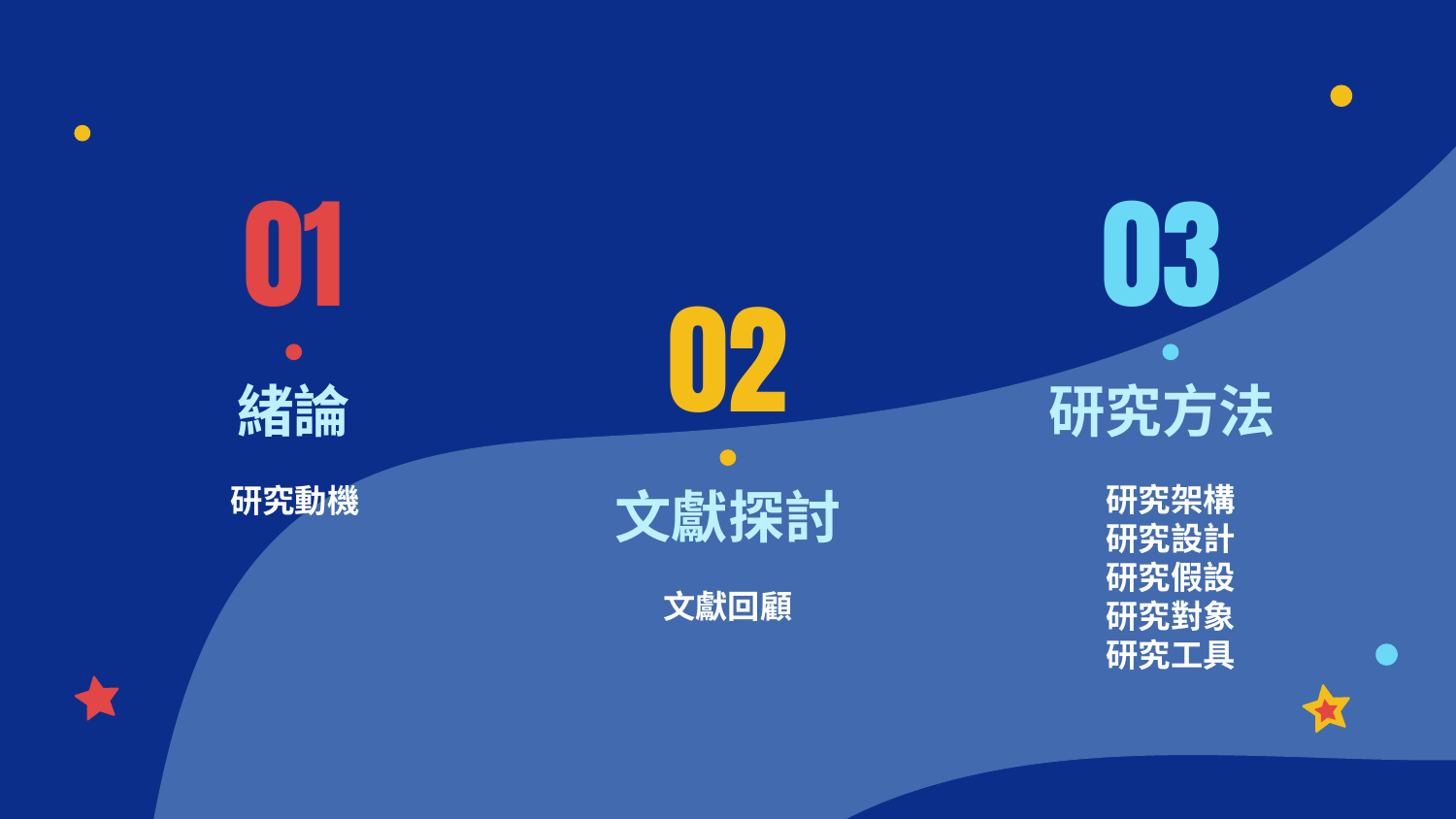

01
03
02

# 緒論
研究方法
研究動機

研究架構
研究設計
研究假設
研究對象
研究工具
文獻探討
文獻回顧